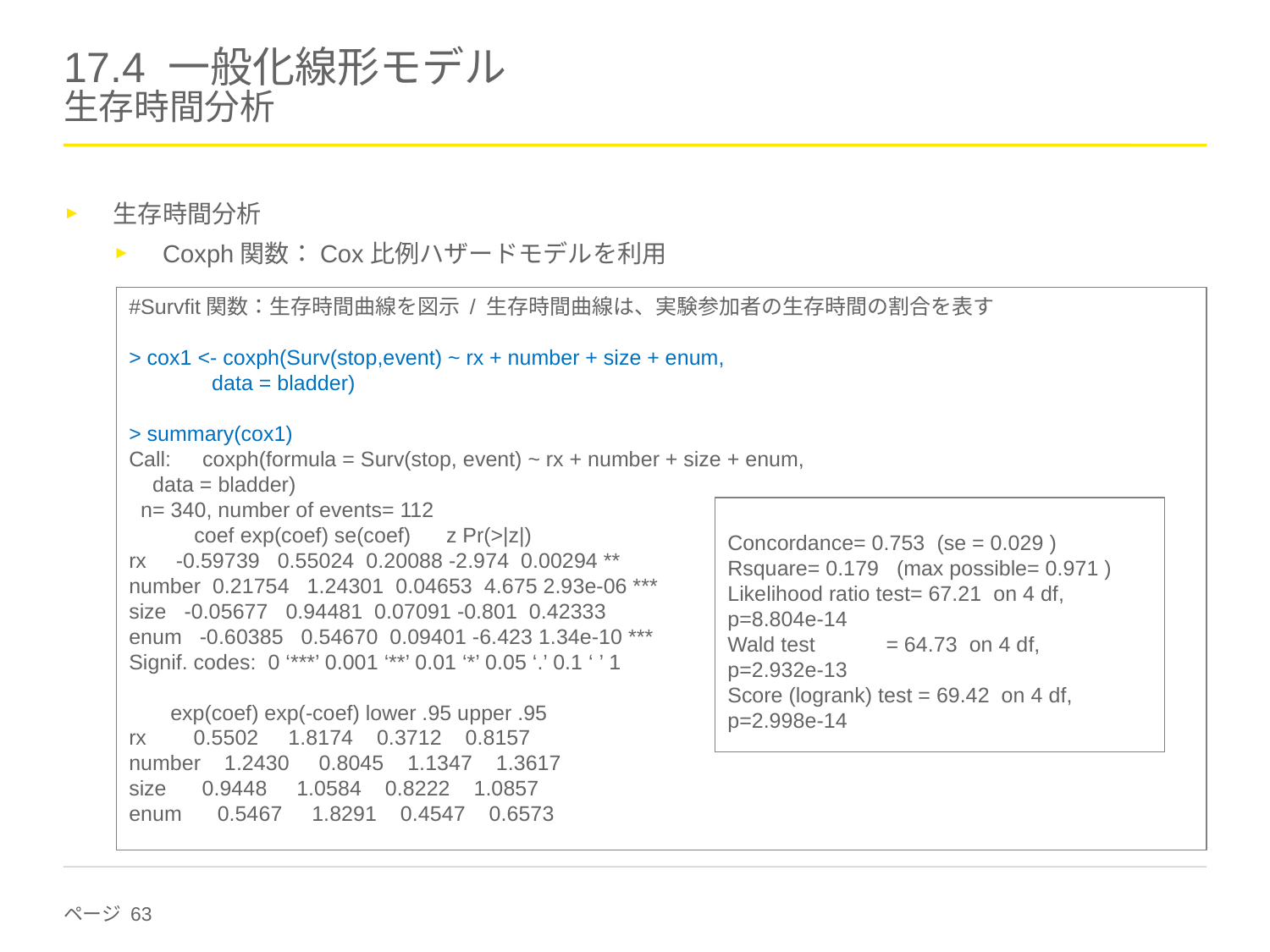

# 17.4 一般化線形モデル 生存時間分析
生存時間分析
Coxph関数：Cox比例ハザードモデルを利用

#Survfit関数：生存時間曲線を図示 / 生存時間曲線は、実験参加者の生存時間の割合を表す

> cox1 <- coxph(Surv(stop,event) ~ rx + number + size + enum,
              data = bladder)

> summary(cox1)
Call:　coxph(formula = Surv(stop, event) ~ rx + number + size + enum,
    data = bladder)
  n= 340, number of events= 112
           coef exp(coef) se(coef)      z Pr(>|z|)
rx     -0.59739   0.55024  0.20088 -2.974  0.00294 **
number  0.21754   1.24301  0.04653  4.675 2.93e-06 ***
size   -0.05677   0.94481  0.07091 -0.801  0.42333
enum   -0.60385   0.54670  0.09401 -6.423 1.34e-10 ***
Signif. codes:  0 ‘***’ 0.001 ‘**’ 0.01 ‘*’ 0.05 ‘.’ 0.1 ‘ ’ 1

       exp(coef) exp(-coef) lower .95 upper .95
rx        0.5502     1.8174    0.3712    0.8157
number    1.2430     0.8045    1.1347    1.3617
size      0.9448     1.0584    0.8222    1.0857
enum      0.5467     1.8291    0.4547    0.6573

Concordance= 0.753  (se = 0.029 )
Rsquare= 0.179   (max possible= 0.971 )
Likelihood ratio test= 67.21  on 4 df,   p=8.804e-14
Wald test            = 64.73  on 4 df,   p=2.932e-13
Score (logrank) test = 69.42  on 4 df,   p=2.998e-14